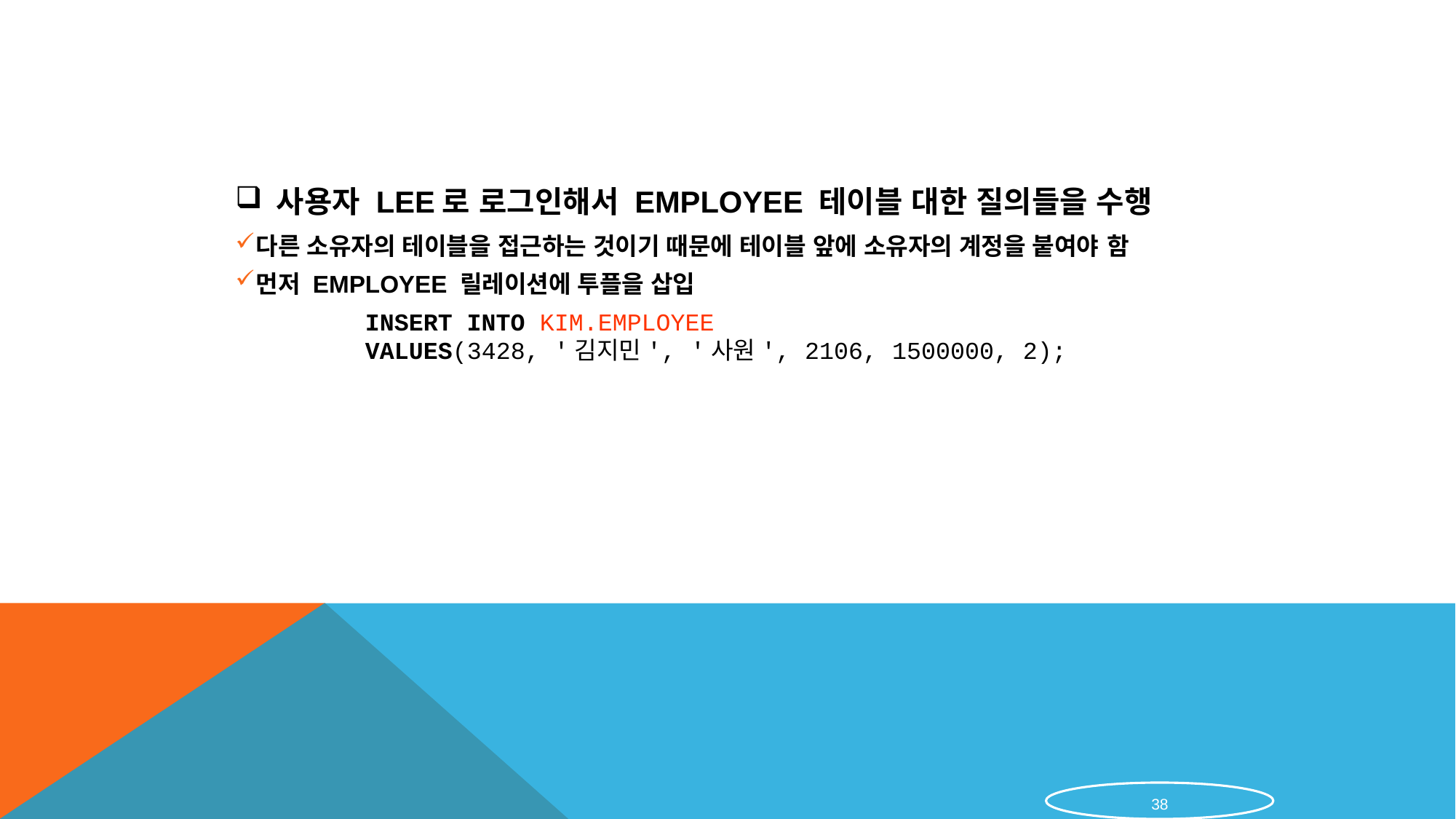

사용자 LEE로 로그인해서 EMPLOYEE 테이블 대한 질의들을 수행
다른 소유자의 테이블을 접근하는 것이기 때문에 테이블 앞에 소유자의 계정을 붙여야 함
먼저 EMPLOYEE 릴레이션에 투플을 삽입
		INSERT INTO KIM.EMPLOYEE
		VALUES(3428, '김지민', '사원', 2106, 1500000, 2);

38